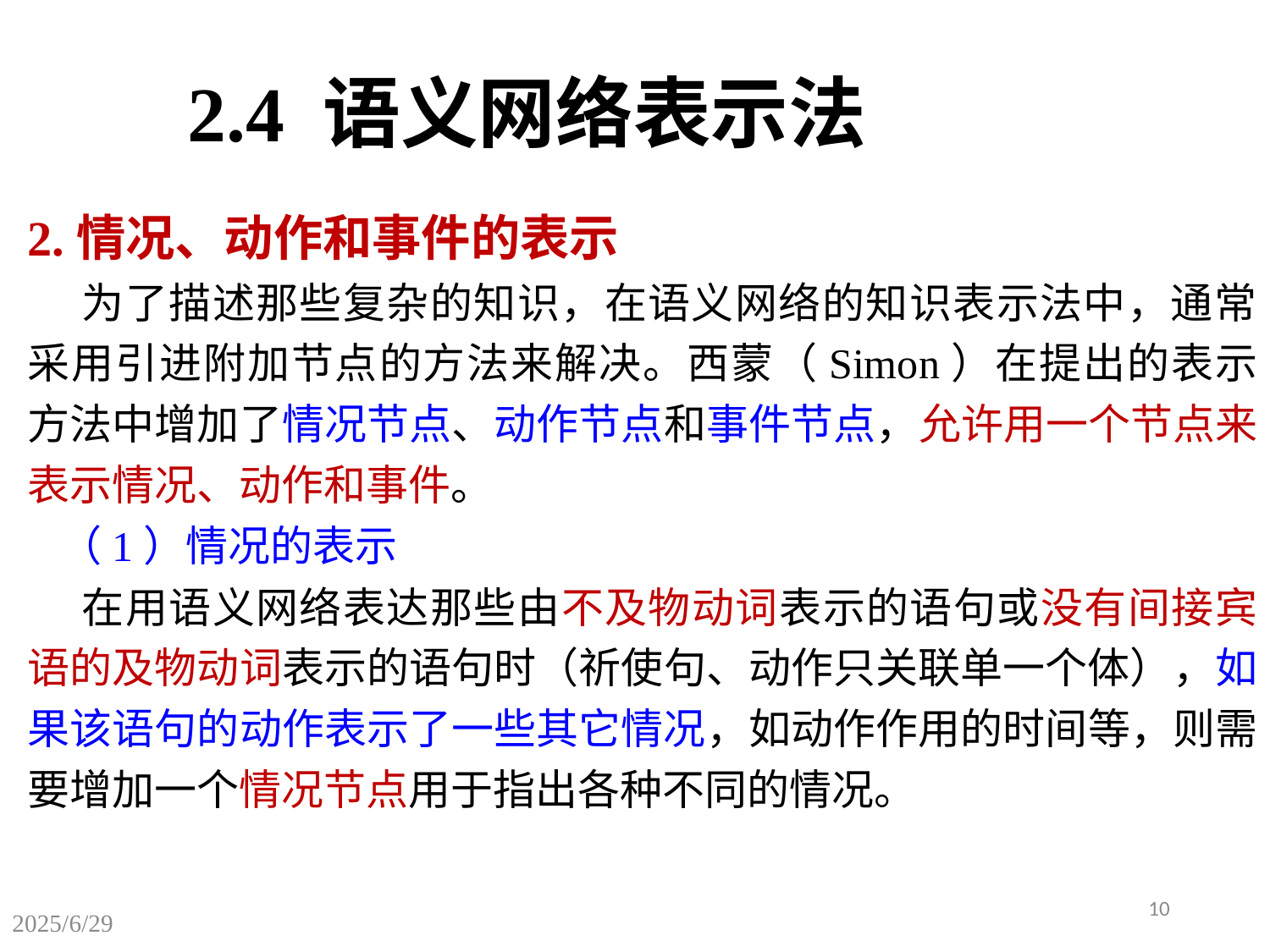

2.4 语义网络表示法
2.情况、动作和事件的表示
    为了描述那些复杂的知识，在语义网络的知识表示法中，通常采用引进附加节点的方法来解决。西蒙（Simon）在提出的表示方法中增加了情况节点、动作节点和事件节点，允许用一个节点来表示情况、动作和事件。
   （1）情况的表示
    在用语义网络表达那些由不及物动词表示的语句或没有间接宾语的及物动词表示的语句时（祈使句、动作只关联单一个体），如果该语句的动作表示了一些其它情况，如动作作用的时间等，则需要增加一个情况节点用于指出各种不同的情况。
10
2025/6/29